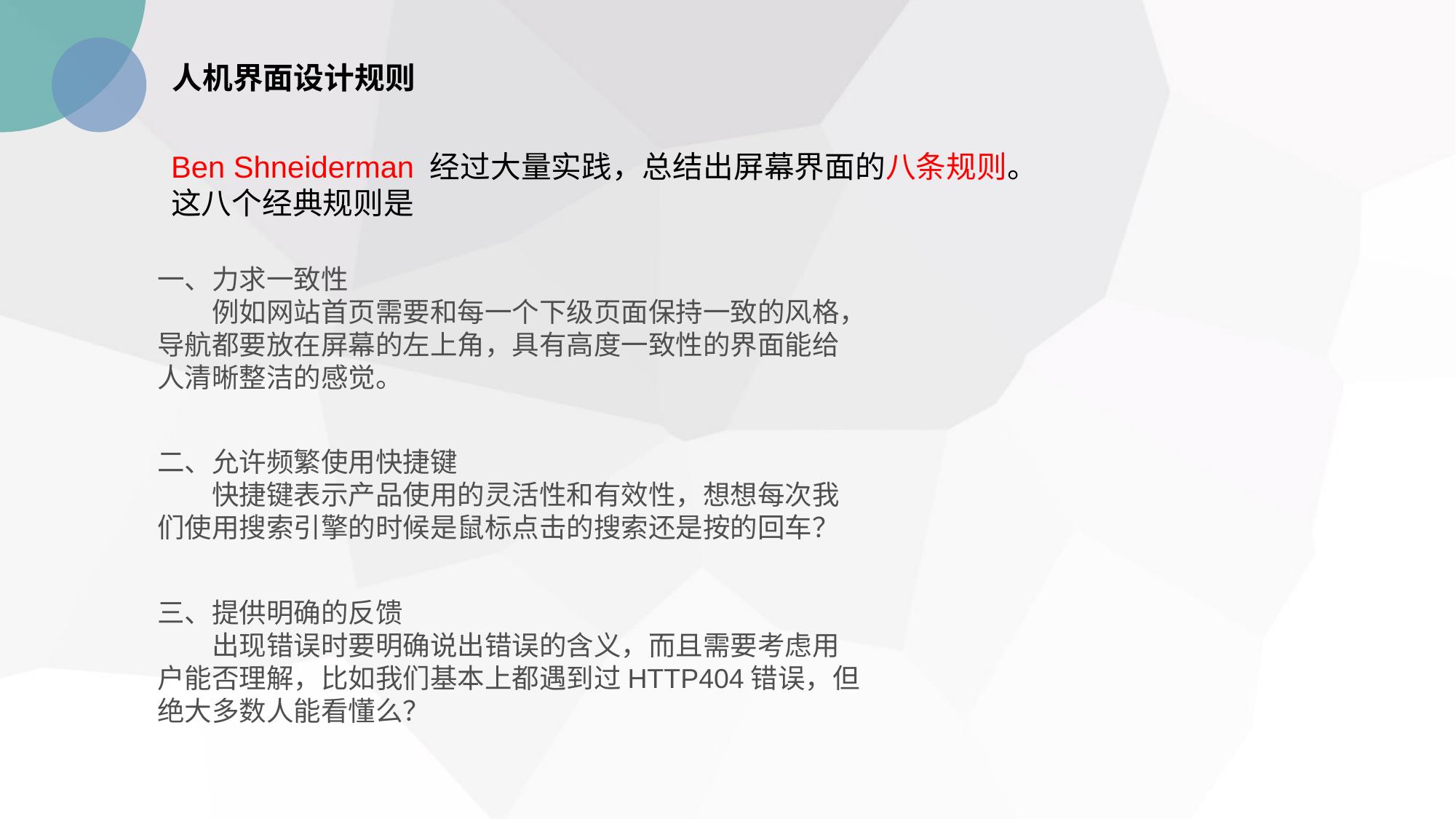

人机界面设计规则
Ben Shneiderman 经过大量实践，总结出屏幕界面的八条规则。这八个经典规则是
一、力求一致性 
　　例如网站首页需要和每一个下级页面保持一致的风格，导航都要放在屏幕的左上角，具有高度一致性的界面能给人清晰整洁的感觉。
二、允许频繁使用快捷键 
　　快捷键表示产品使用的灵活性和有效性，想想每次我们使用搜索引擎的时候是鼠标点击的搜索还是按的回车？
三、提供明确的反馈 
　　出现错误时要明确说出错误的含义，而且需要考虑用户能否理解，比如我们基本上都遇到过HTTP404错误，但绝大多数人能看懂么？